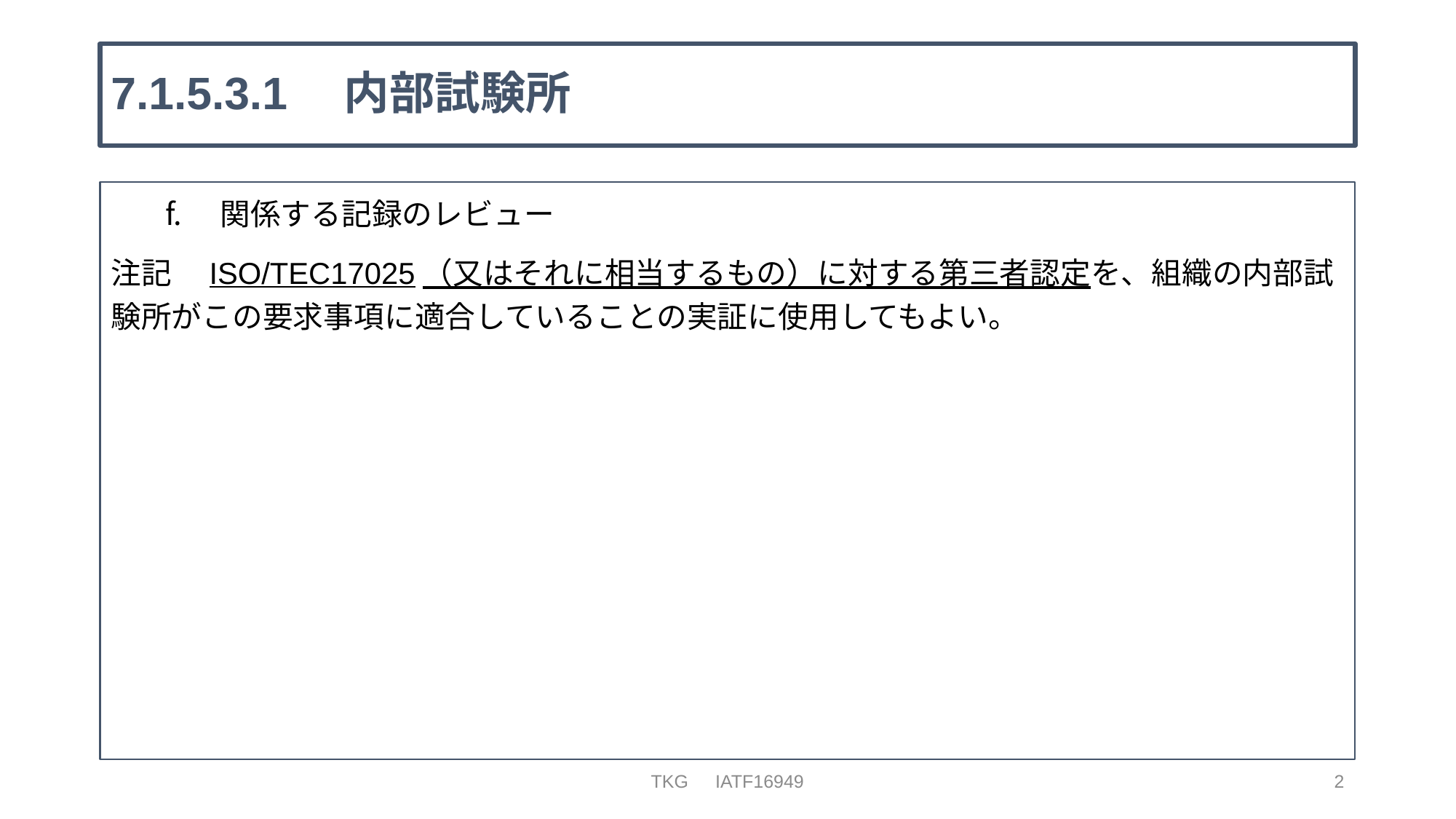

# 7.1.5.3.1　内部試験所
関係する記録のレビュー
注記　ISO/TEC17025（又はそれに相当するもの）に対する第三者認定を、組織の内部試験所がこの要求事項に適合していることの実証に使用してもよい。

TKG　IATF16949
2